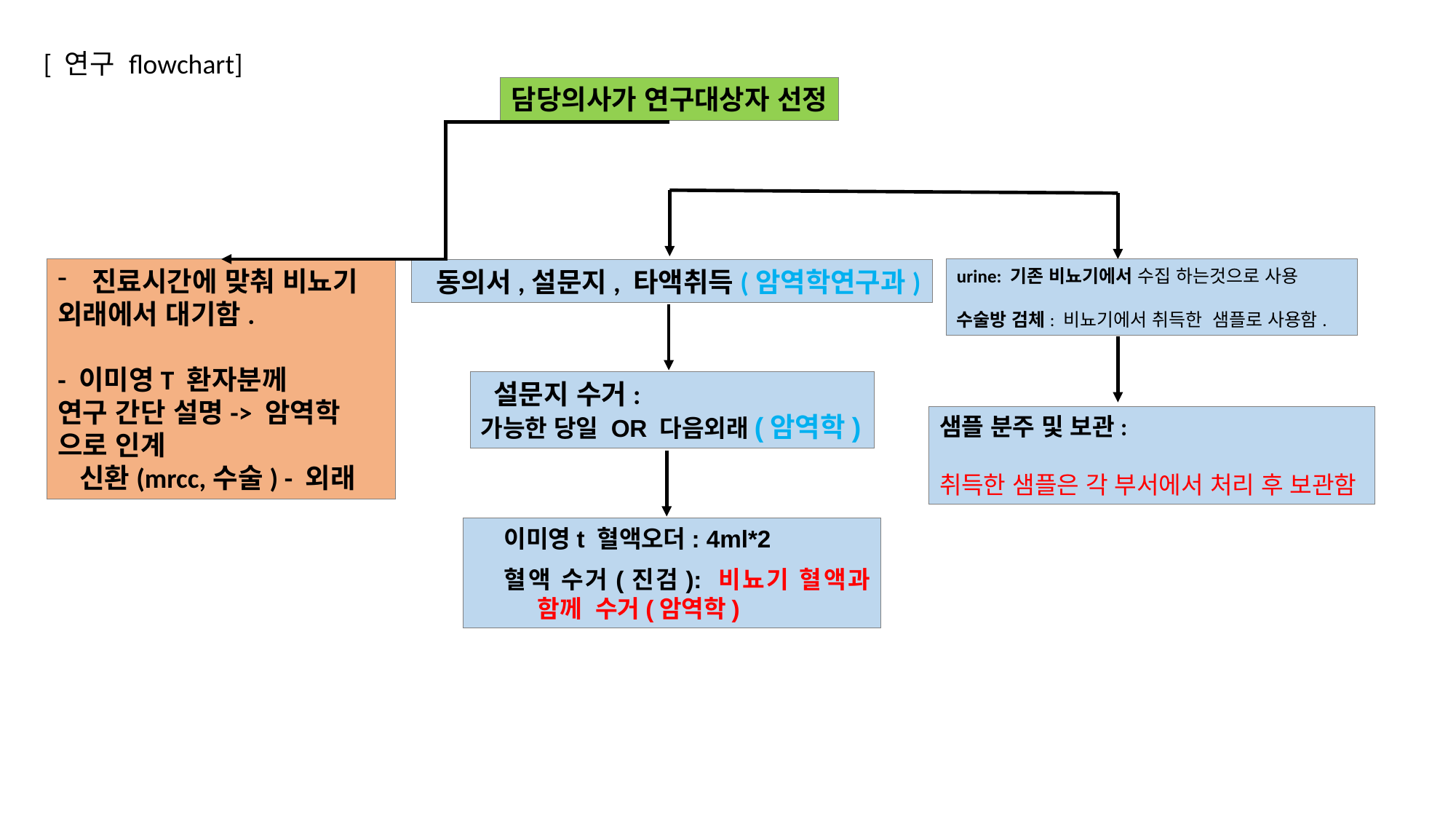

[ 연구 flowchart]
담당의사가 연구대상자 선정
진료시간에 맞춰 비뇨기
외래에서 대기함.

- 이미영T 환자분께
연구 간단 설명-> 암역학
으로 인계
  신환(mrcc,수술) - 외래
urine: 기존 비뇨기에서 수집 하는것으로 사용

수술방 검체: 비뇨기에서 취득한  샘플로 사용함.
 동의서,설문지, 타액취득(암역학연구과)
 설문지 수거:
가능한 당일 OR 다음외래(암역학)
샘플 분주 및 보관:

취득한 샘플은 각 부서에서 처리 후 보관함
이미영t 혈액오더: 4ml*2
혈액 수거(진검): 비뇨기 혈액과 함께  수거(암역학)